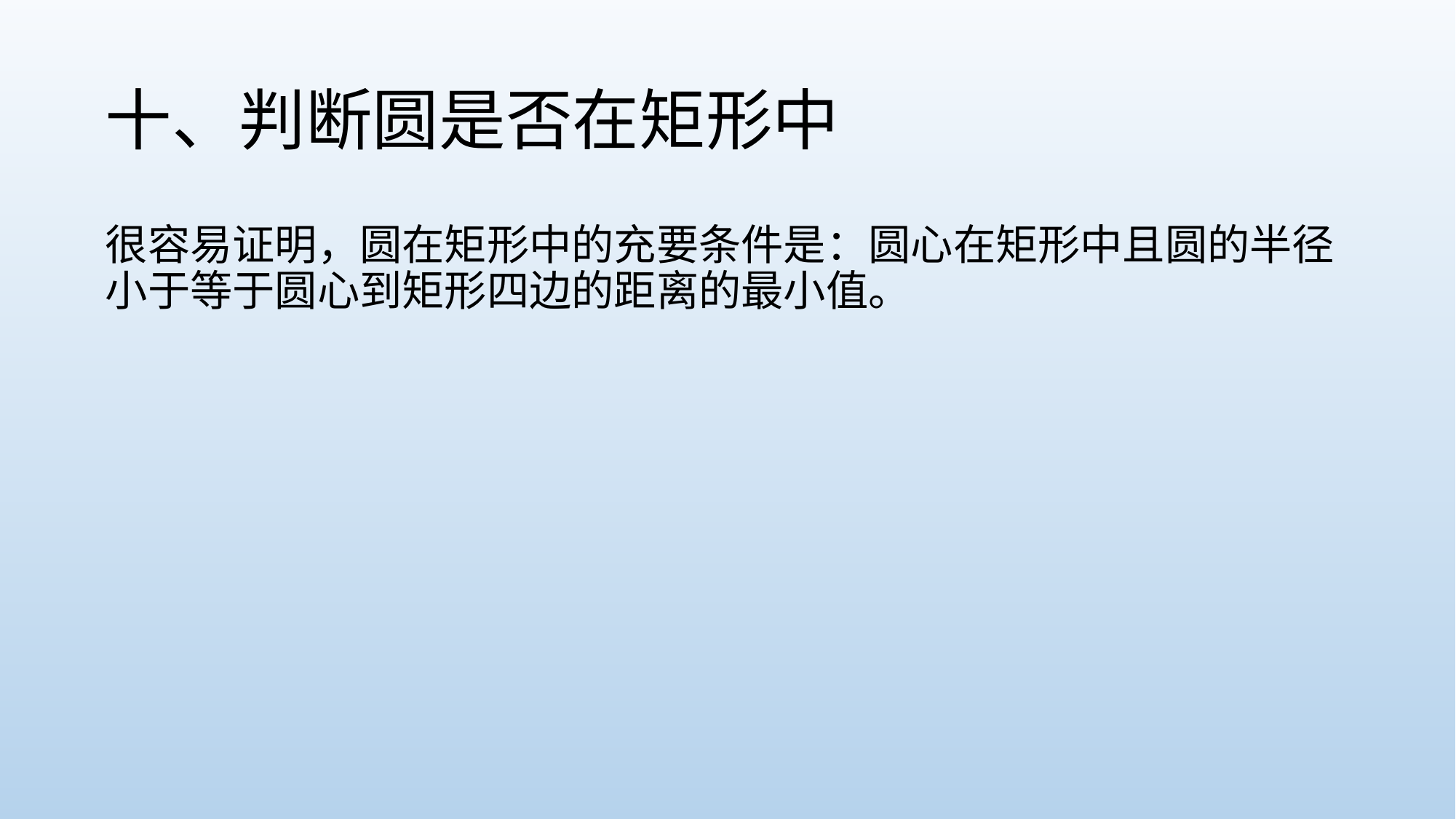

# 十、判断圆是否在矩形中
很容易证明，圆在矩形中的充要条件是：圆心在矩形中且圆的半径小于等于圆心到矩形四边的距离的最小值。